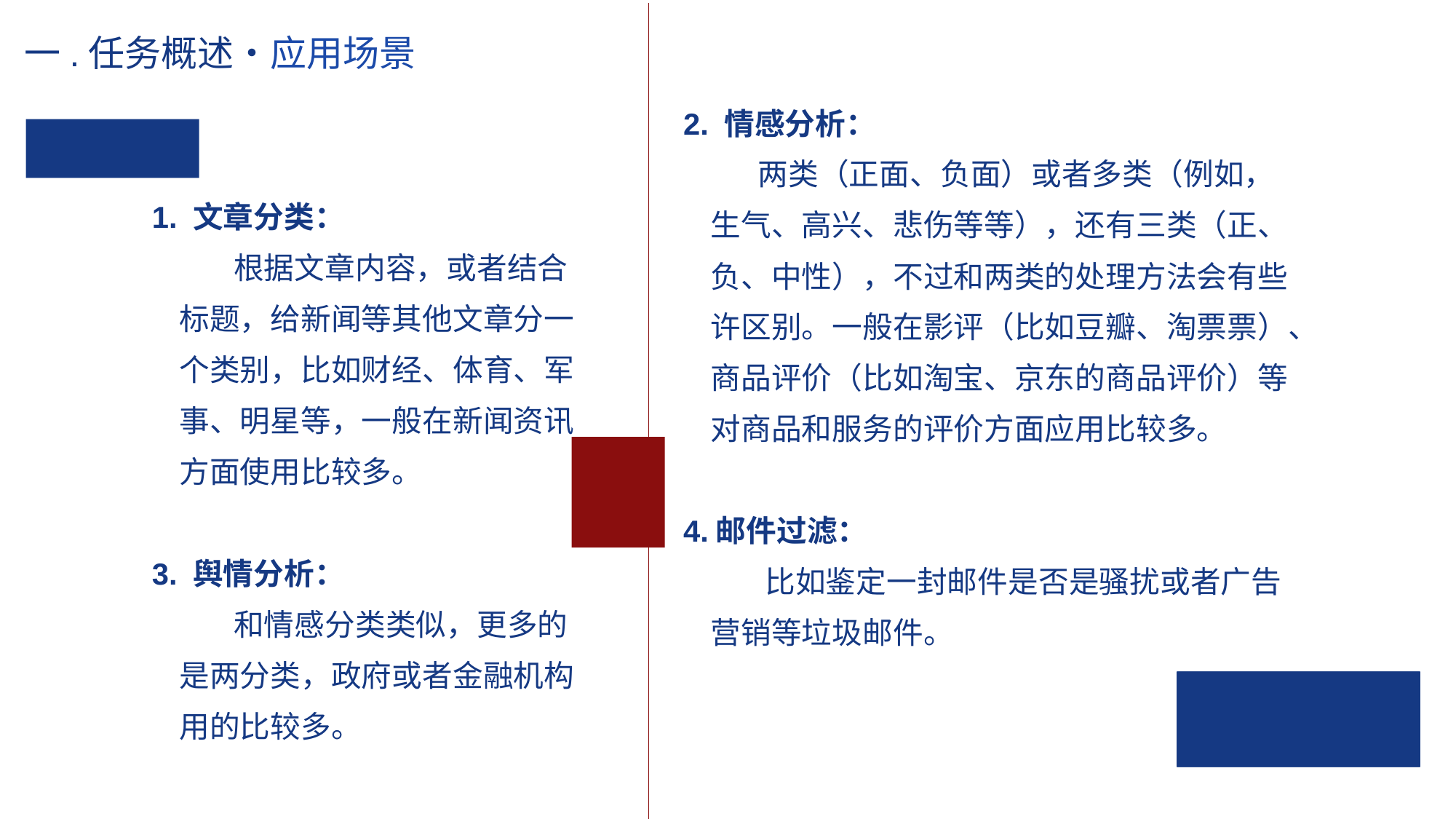

一.任务概述•应用场景
2. 情感分析：
          两类（正面、负面）或者多类（例如，生气、高兴、悲伤等等），还有三类（正、负、中性），不过和两类的处理方法会有些许区别。一般在影评（比如豆瓣、淘票票）、商品评价（比如淘宝、京东的商品评价）等对商品和服务的评价方面应用比较多。

4.邮件过滤：
	       比如鉴定一封邮件是否是骚扰或者广告营销等垃圾邮件。

1. 文章分类：
	       根据文章内容，或者结合标题，给新闻等其他文章分一个类别，比如财经、体育、军事、明星等，一般在新闻资讯方面使用比较多。

3. 舆情分析：
	       和情感分类类似，更多的是两分类，政府或者金融机构用的比较多。